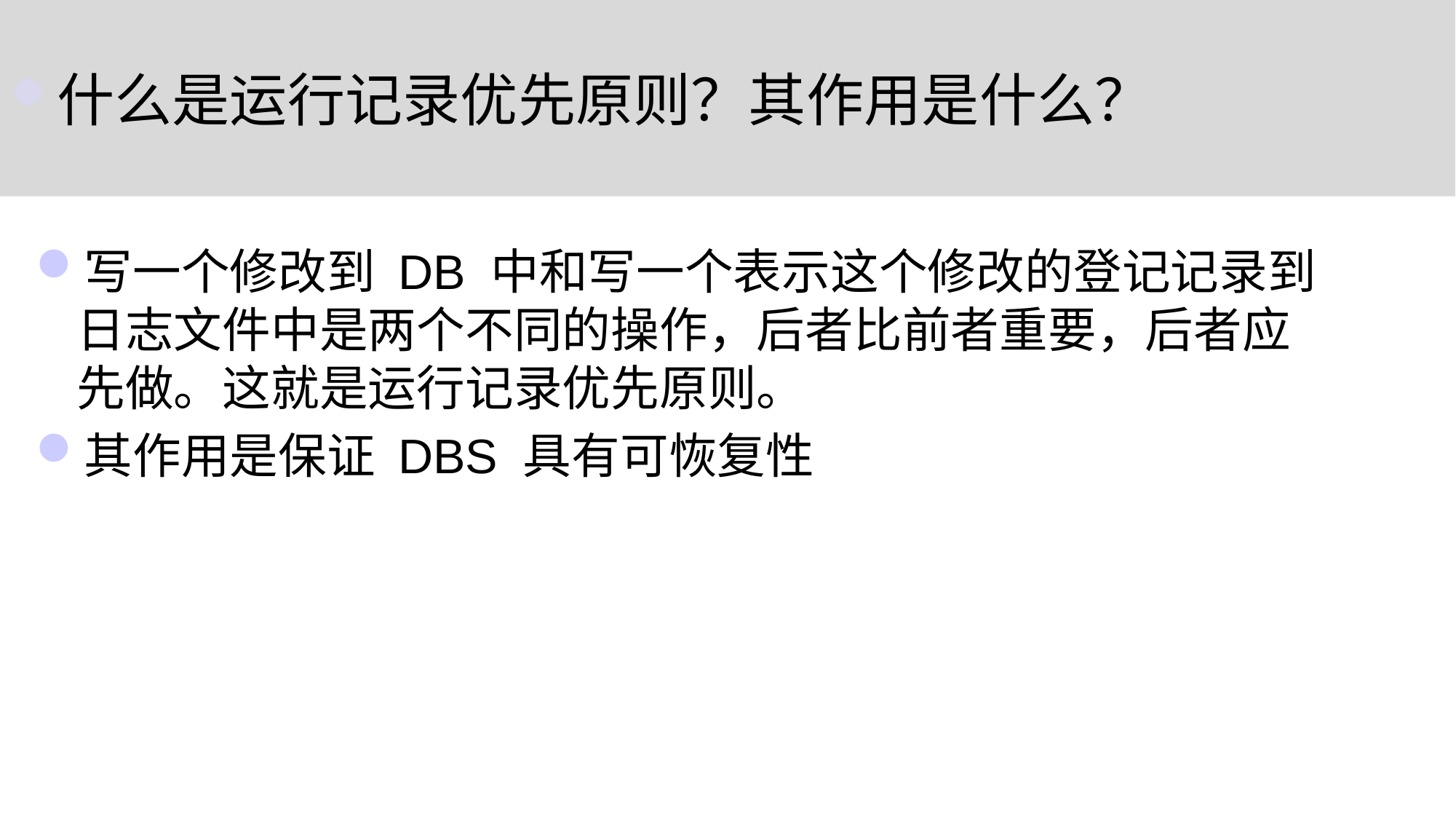

# 什么是运行记录优先原则？其作用是什么？
写一个修改到 DB 中和写一个表示这个修改的登记记录到日志文件中是两个不同的操作，后者比前者重要，后者应先做。这就是运行记录优先原则。
其作用是保证 DBS 具有可恢复性